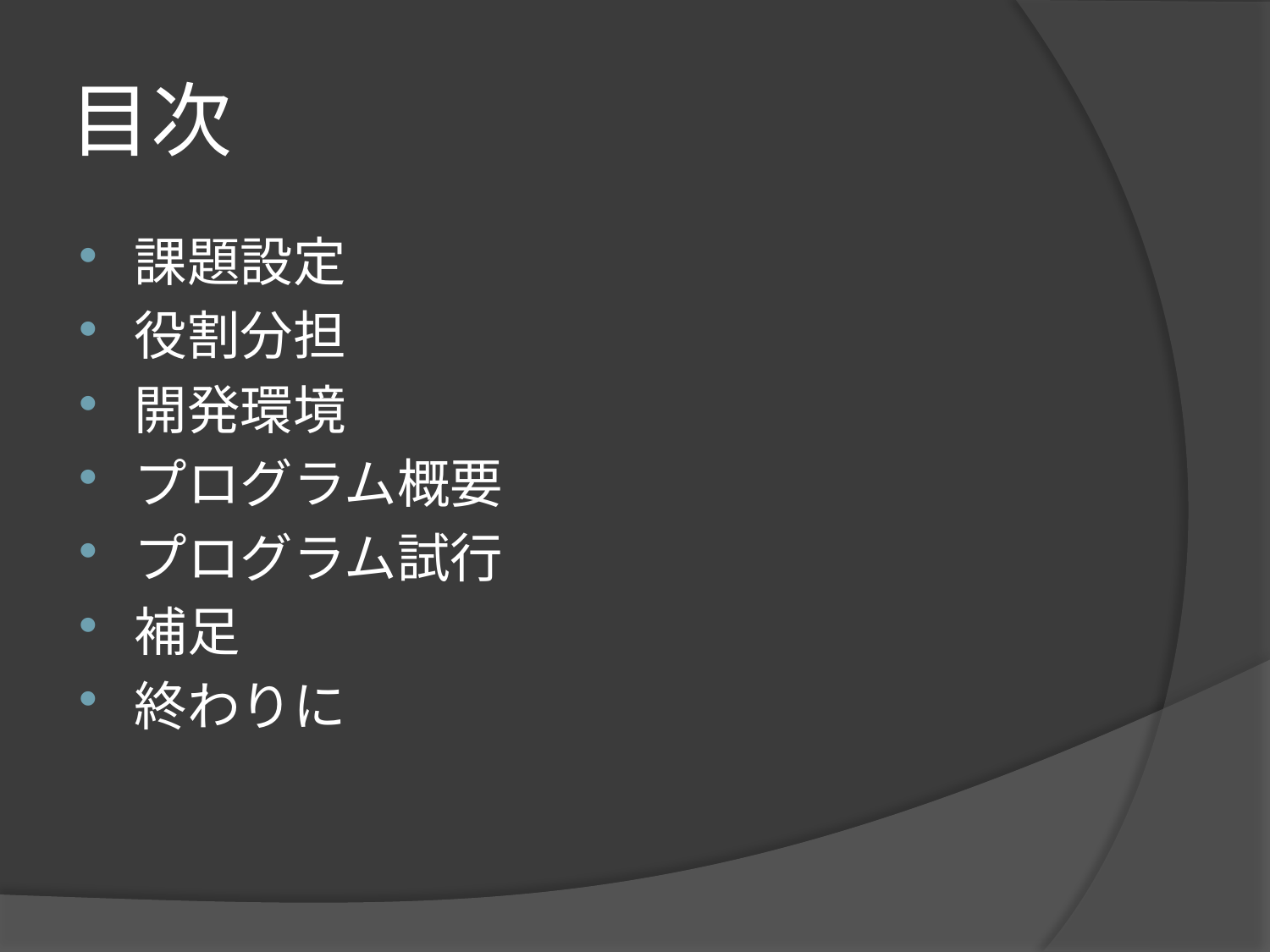

# 目次
課題設定
役割分担
開発環境
プログラム概要
プログラム試行
補足
終わりに